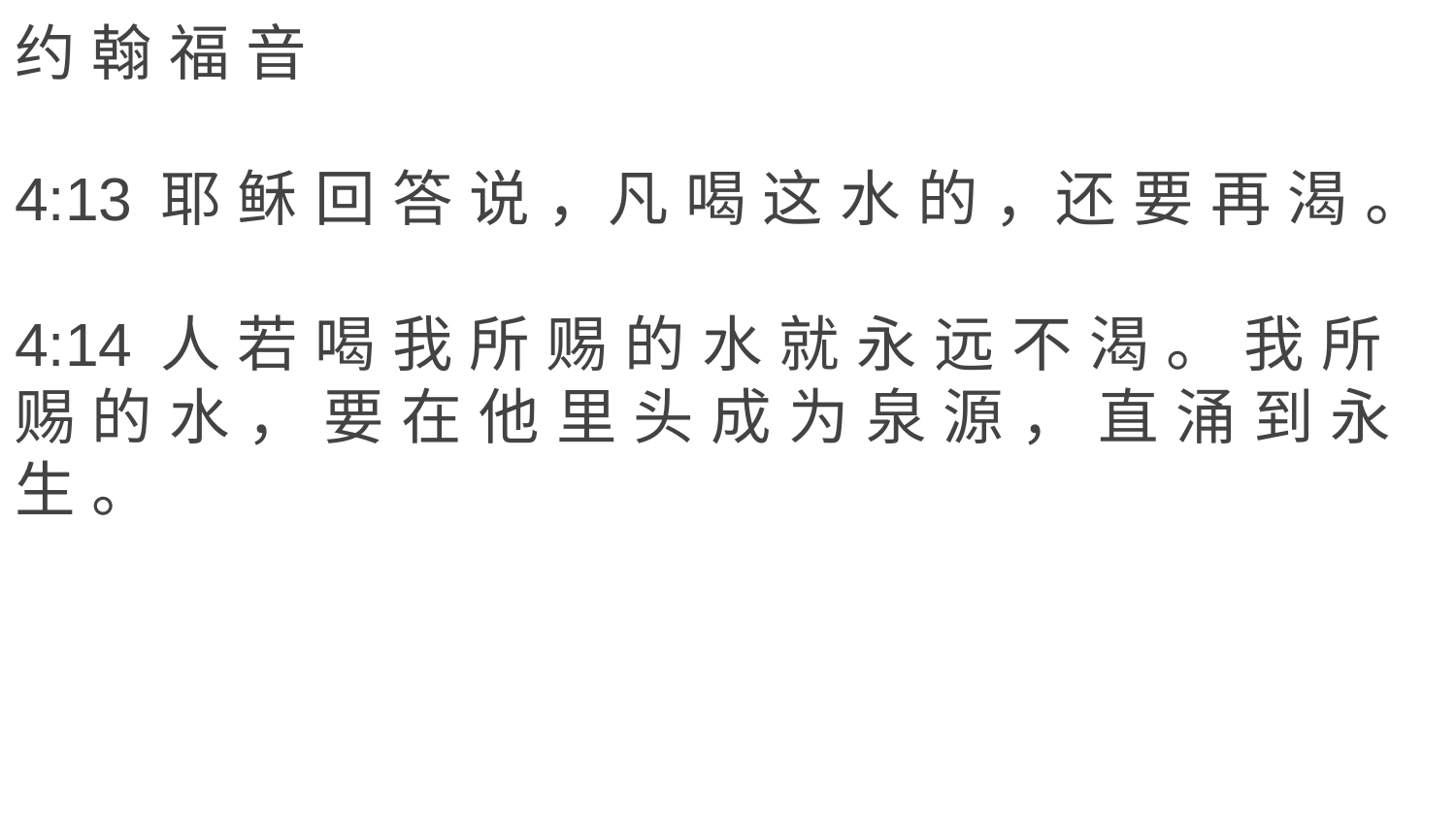

约 翰 福 音

4:13	耶 稣 回 答 说 ，凡 喝 这 水 的 ，还 要 再 渴 。

4:14	人 若 喝 我 所 赐 的 水 就 永 远 不 渴 。 我 所 赐 的 水 ， 要 在 他 里 头 成 为 泉 源 ， 直 涌 到 永 生 。